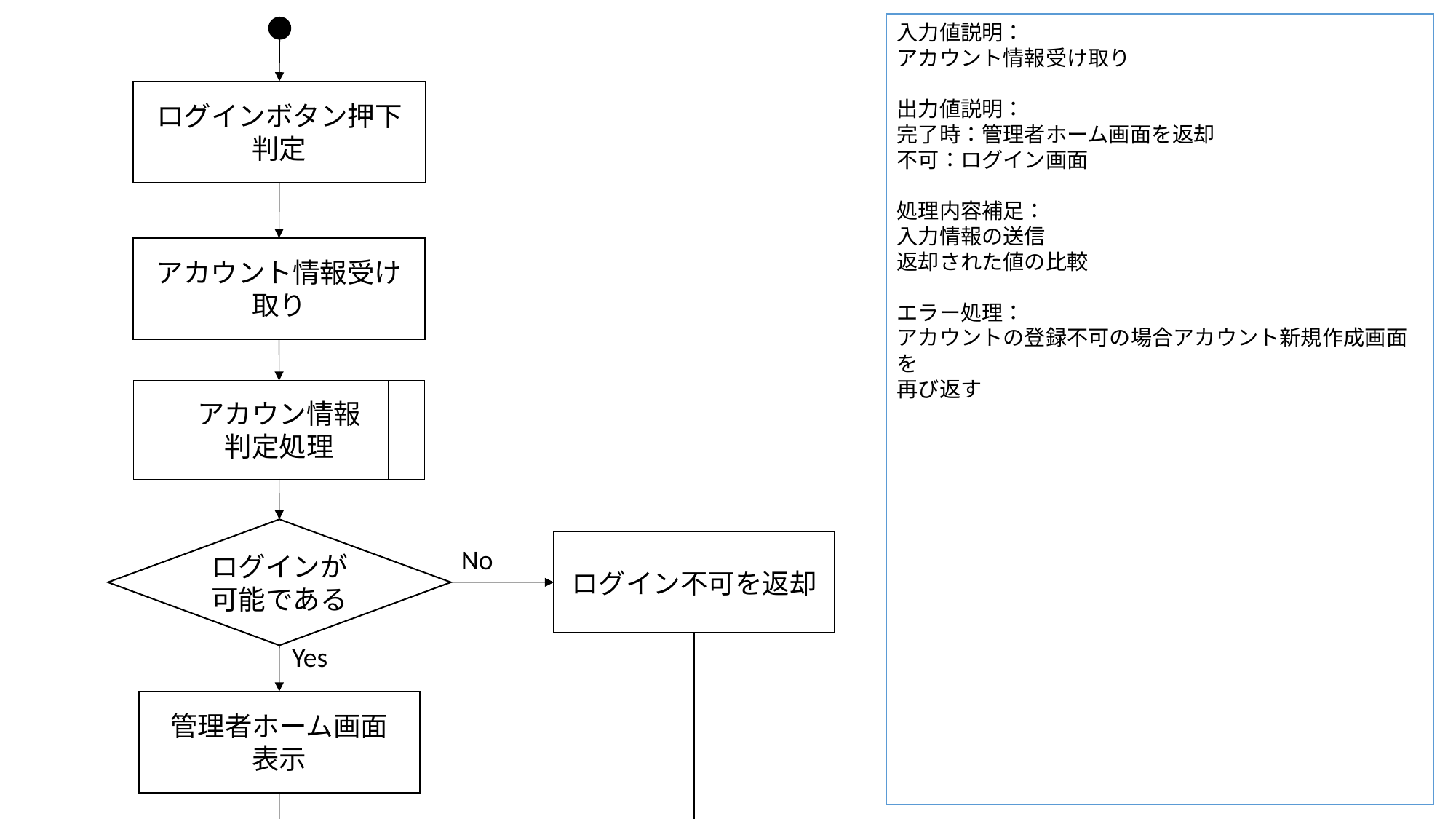

入力値説明：
アカウント情報受け取り

出力値説明：
完了時：管理者ホーム画面を返却
不可：ログイン画面

処理内容補足：
入力情報の送信
返却された値の比較

エラー処理：
アカウントの登録不可の場合アカウント新規作成画面を
再び返す

ログインボタン押下
判定
アカウント情報受け取り
アカウン情報
判定処理
ログインが
可能である
ログイン不可を返却
No
Yes
管理者ホーム画面
表示